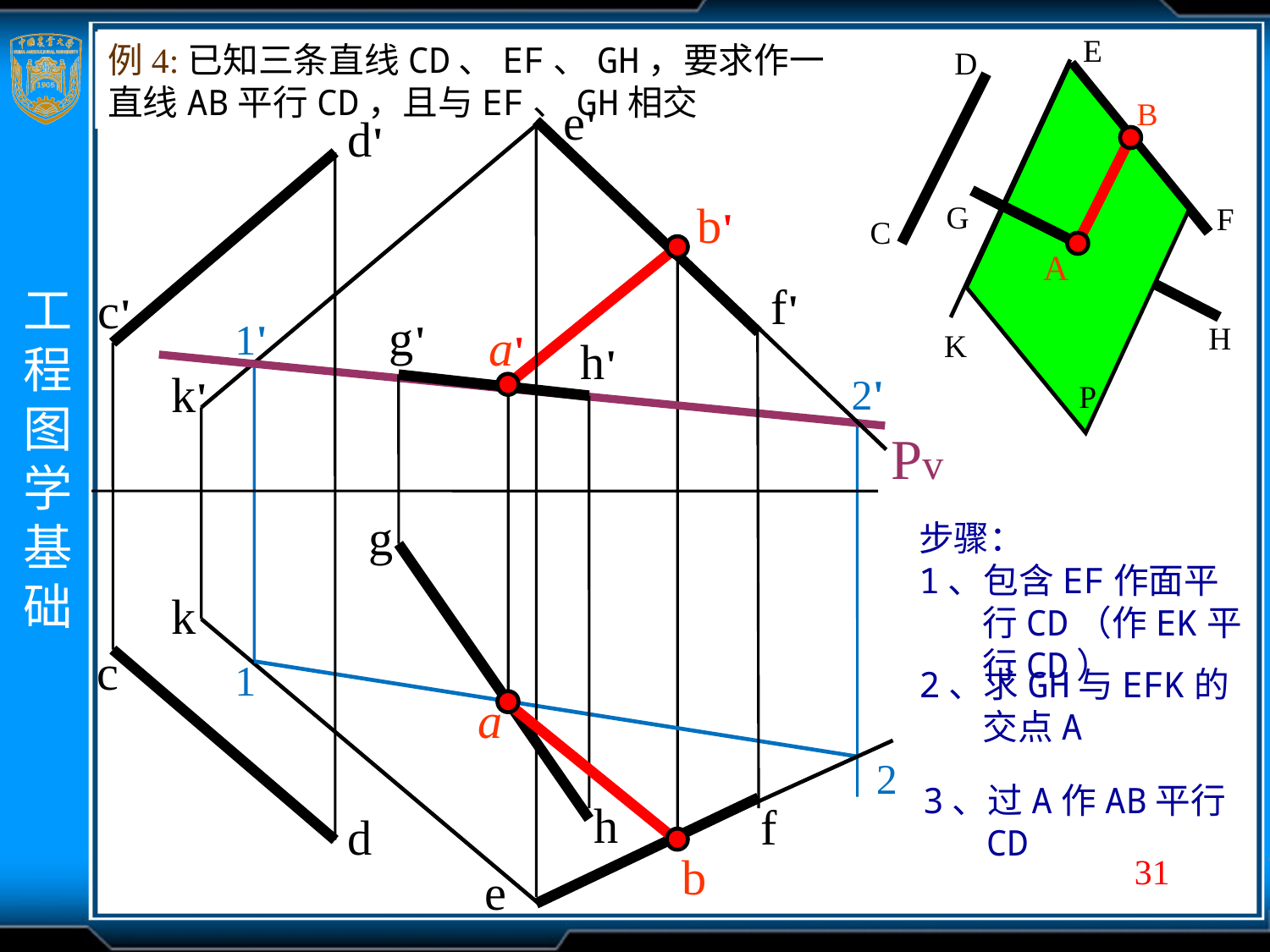

E
D

G
F
C
H
例4:已知三条直线CD、EF、GH，要求作一直线AB平行CD，且与EF、GH相交

e'
d'

f'

c'

g'

h'

g

c

h
f
d
e

B

b'

A

1'
a'

K

k'

2'

P

Pv

步骤：
1、包含EF作面平行CD（作EK平行CD）
k

1
2、求GH与EFK的交点A

a

2
3、过A作AB平行CD

b
31